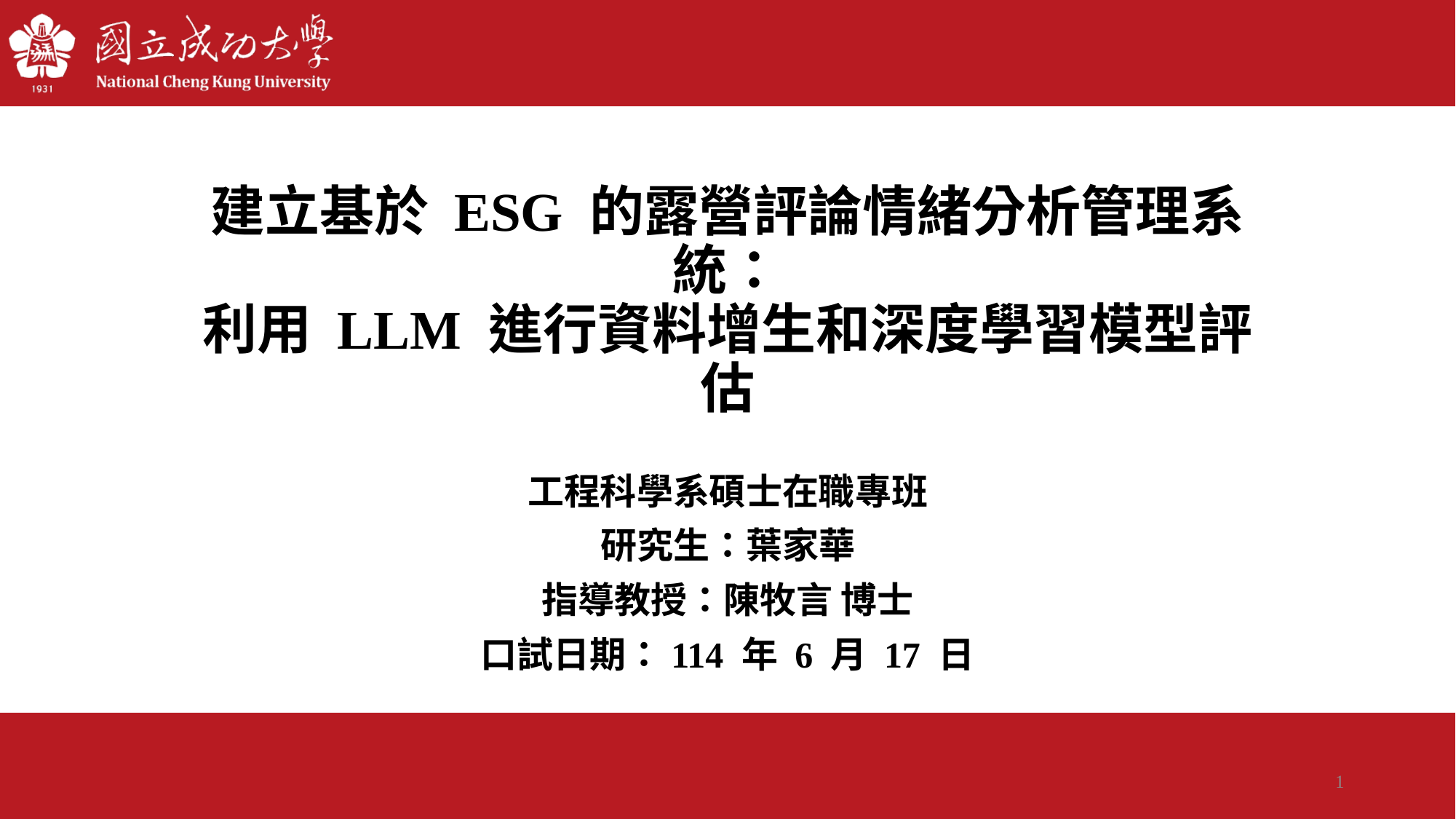

# 建立基於 ESG 的露營評論情緒分析管理系統： 利用 LLM 進行資料增生和深度學習模型評估
工程科學系碩士在職專班
研究生：葉家華
指導教授：陳牧言 博士
口試日期：114 年 6 月 17 日
1